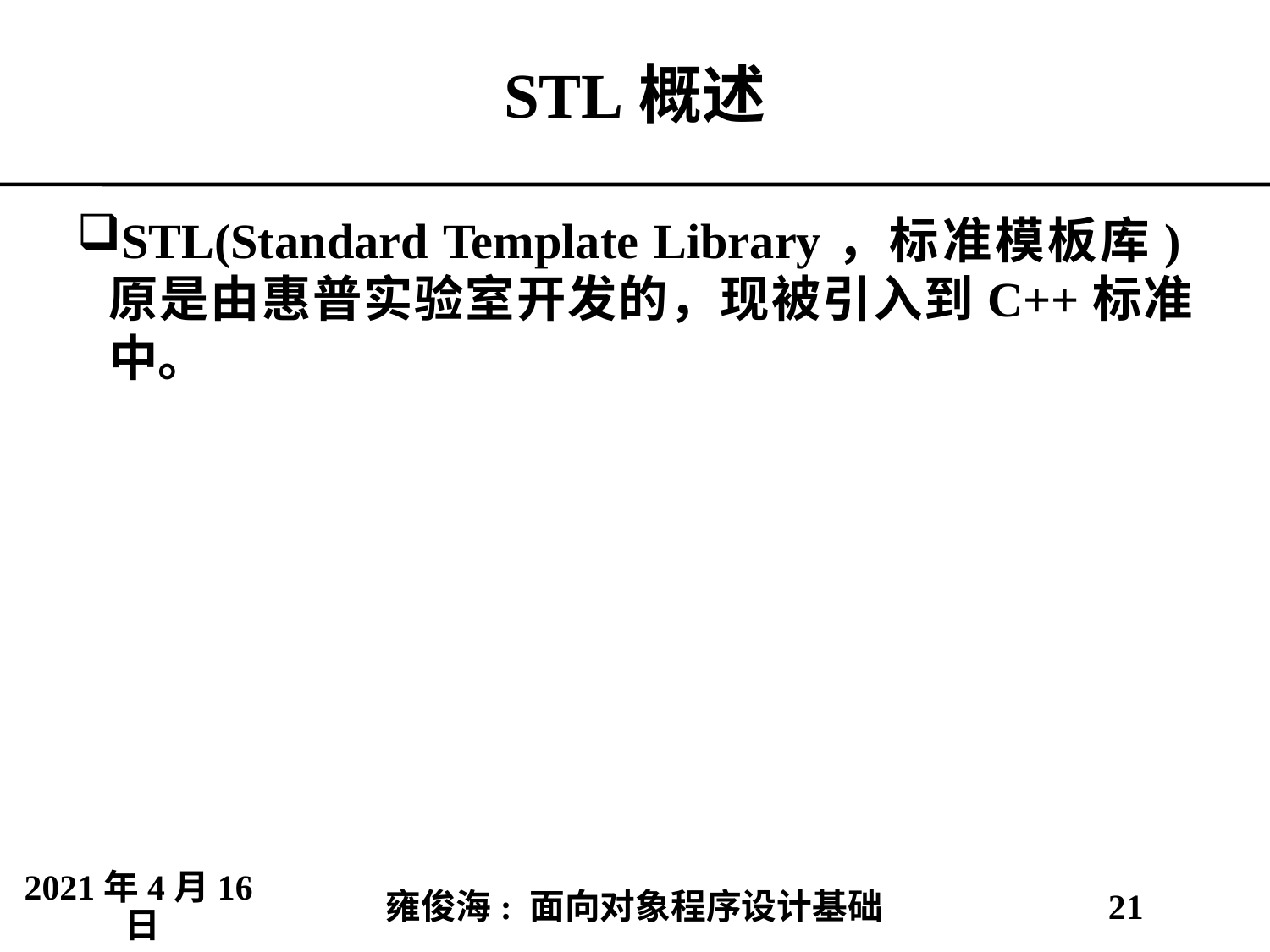

# STL概述

STL(Standard Template Library，标准模板库)原是由惠普实验室开发的，现被引入到C++标准中。
2021年4月16日
雍俊海: 面向对象程序设计基础
21